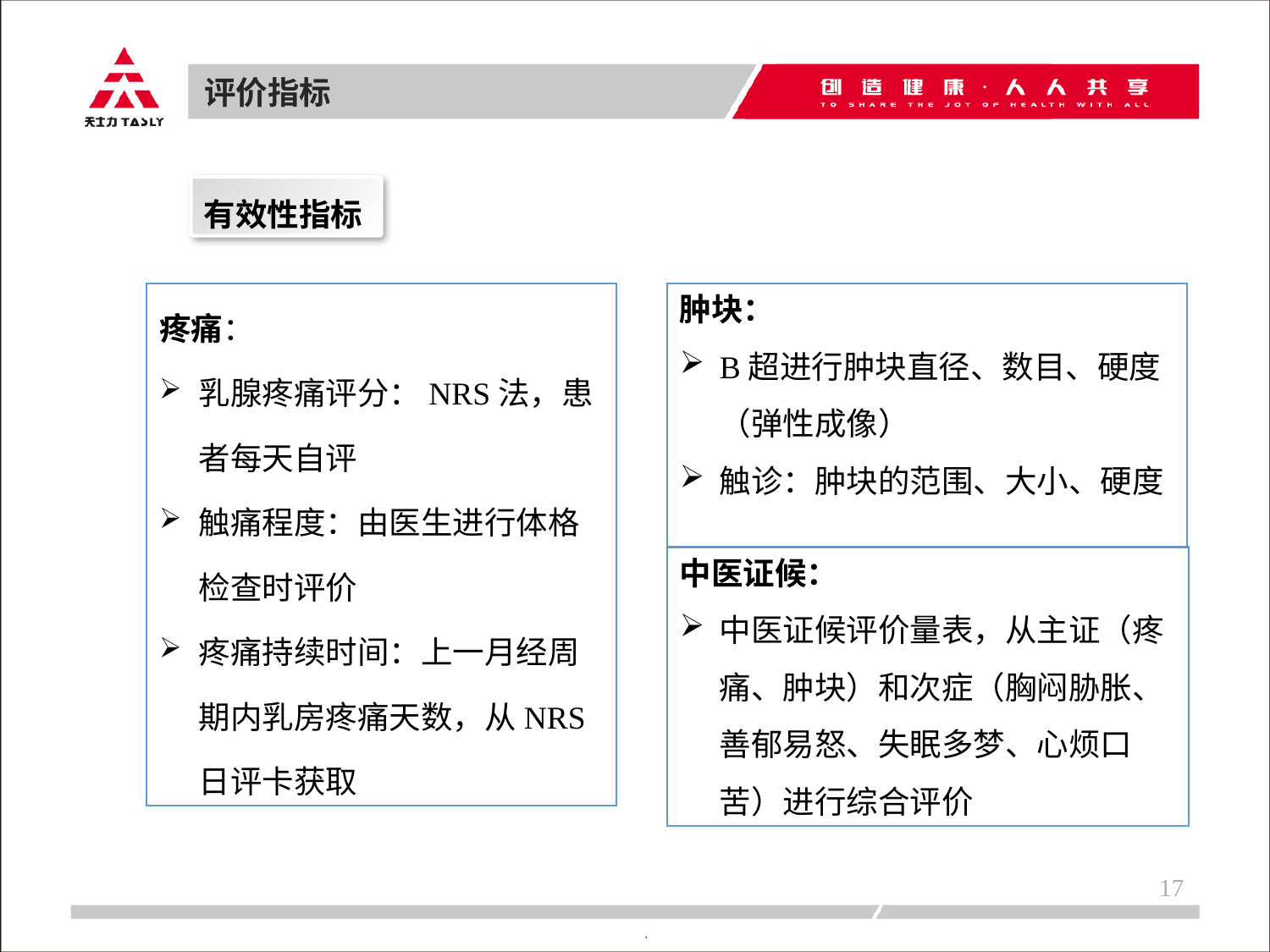

评价指标
有效性指标
疼痛：
乳腺疼痛评分：NRS法，患者每天自评
触痛程度：由医生进行体格检查时评价
疼痛持续时间：上一月经周期内乳房疼痛天数，从NRS日评卡获取
肿块：
B超进行肿块直径、数目、硬度（弹性成像）
触诊：肿块的范围、大小、硬度
中医证候：
中医证候评价量表，从主证（疼痛、肿块）和次症（胸闷胁胀、善郁易怒、失眠多梦、心烦口苦）进行综合评价
17